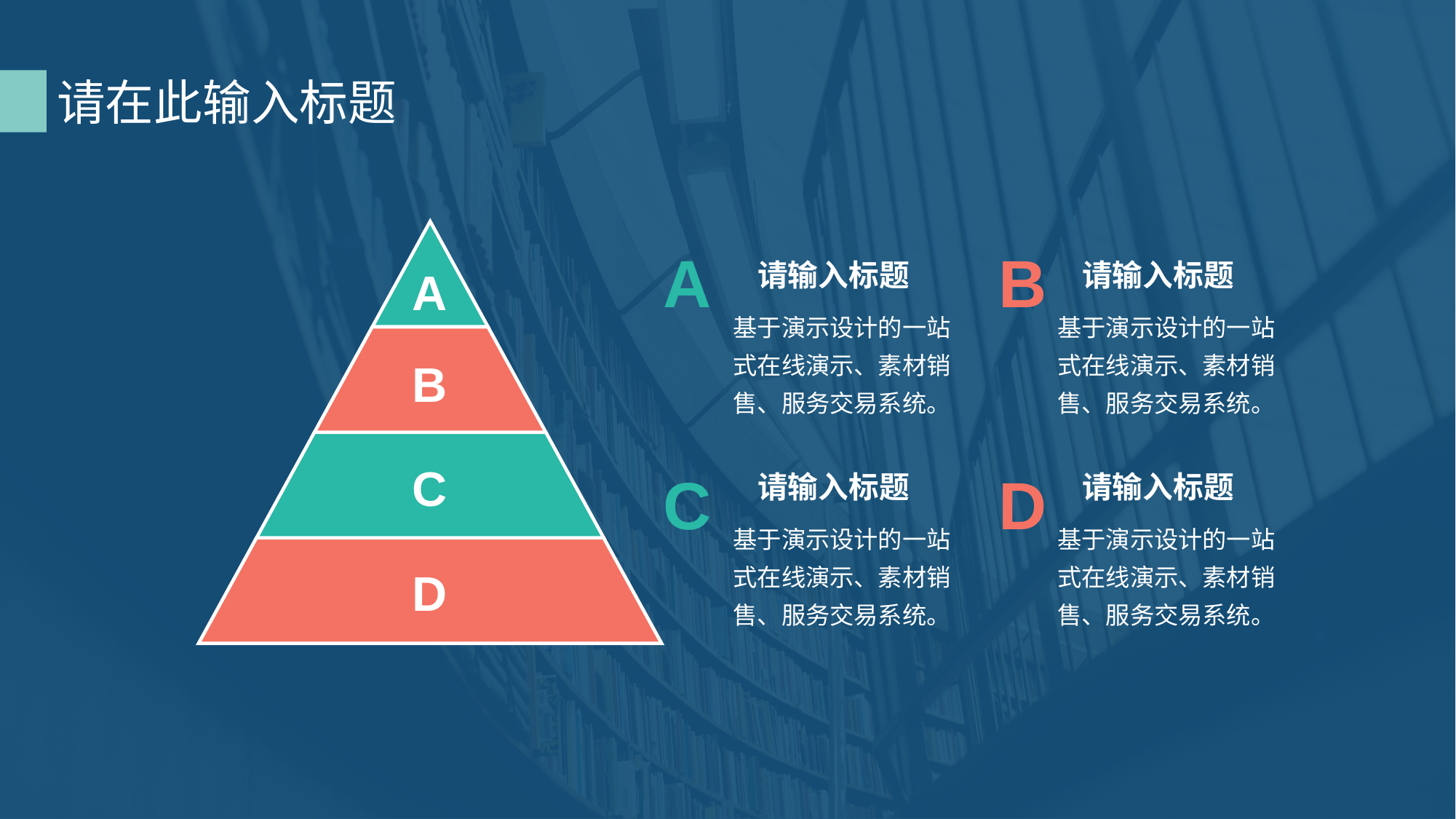

请在此输入标题

A
B
请输入标题
请输入标题
A
基于演示设计的一站式在线演示、素材销售、服务交易系统。
基于演示设计的一站式在线演示、素材销售、服务交易系统。
B
C
C
D
请输入标题
请输入标题
基于演示设计的一站式在线演示、素材销售、服务交易系统。
基于演示设计的一站式在线演示、素材销售、服务交易系统。
D